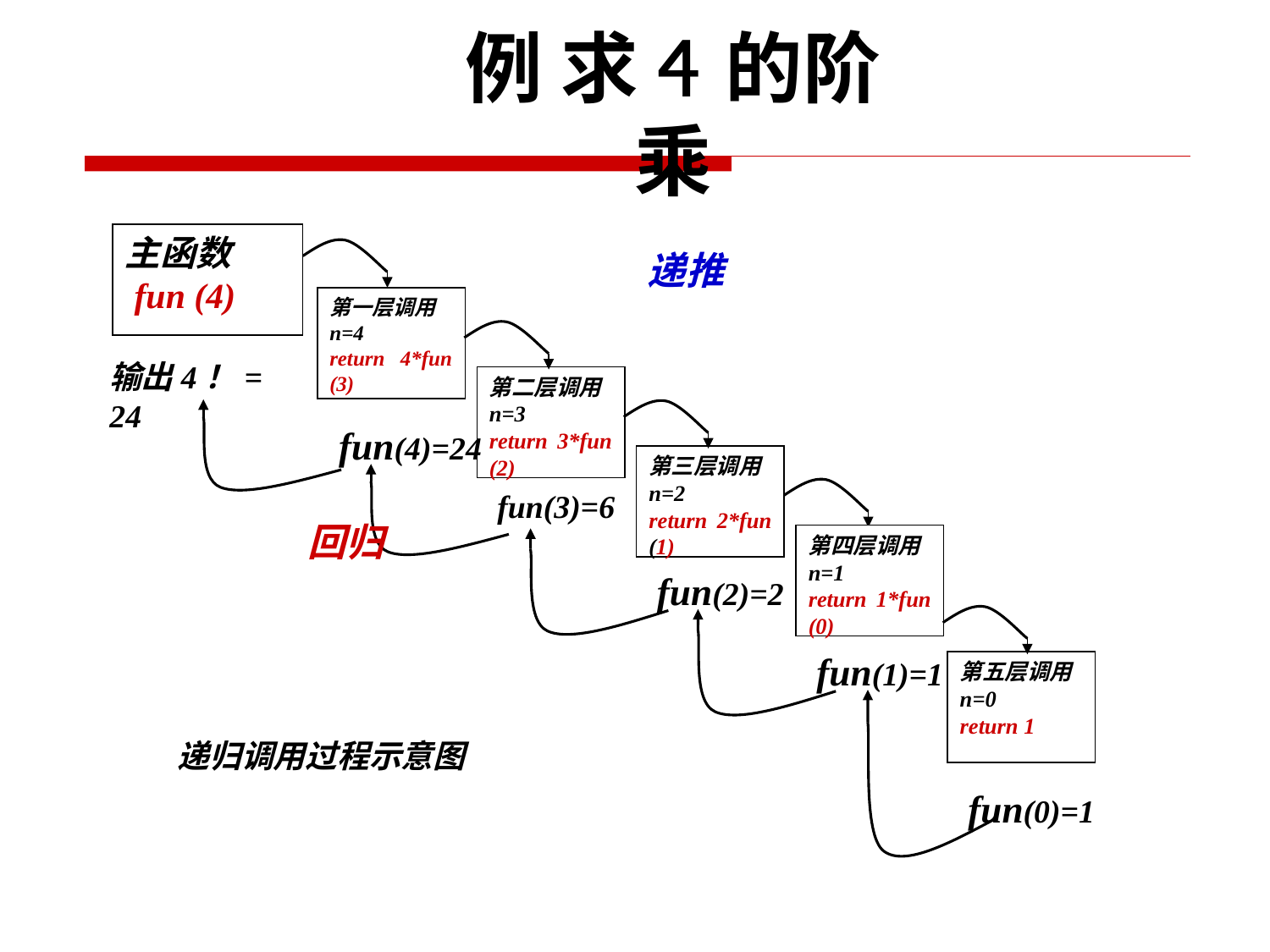

例 求4的阶乘
主函数
 fun (4)

第一层调用
n=4
return 4*fun (3)

输出4！= 24
第二层调用
n=3
return 3*fun (2)

fun(4)=24
第三层调用
n=2
return 2*fun (1)

fun(3)=6
第四层调用
n=1
return 1*fun (0)

fun(2)=2

fun(1)=1
第五层调用
n=0
return 1

fun(0)=1

递推
回归
递归调用过程示意图